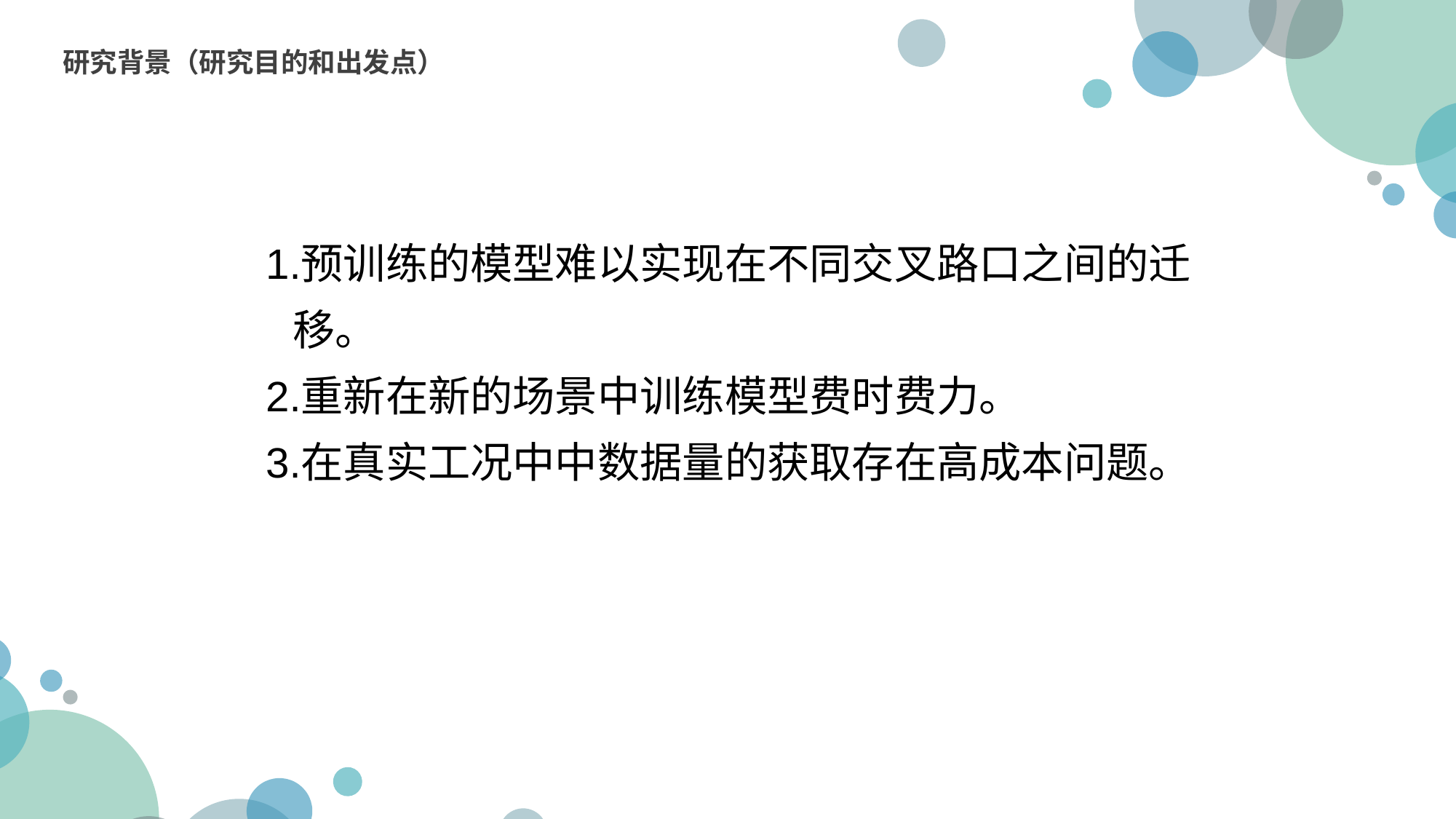

研究背景（研究目的和出发点）
预训练的模型难以实现在不同交叉路口之间的迁移。
重新在新的场景中训练模型费时费力。
在真实工况中中数据量的获取存在高成本问题。